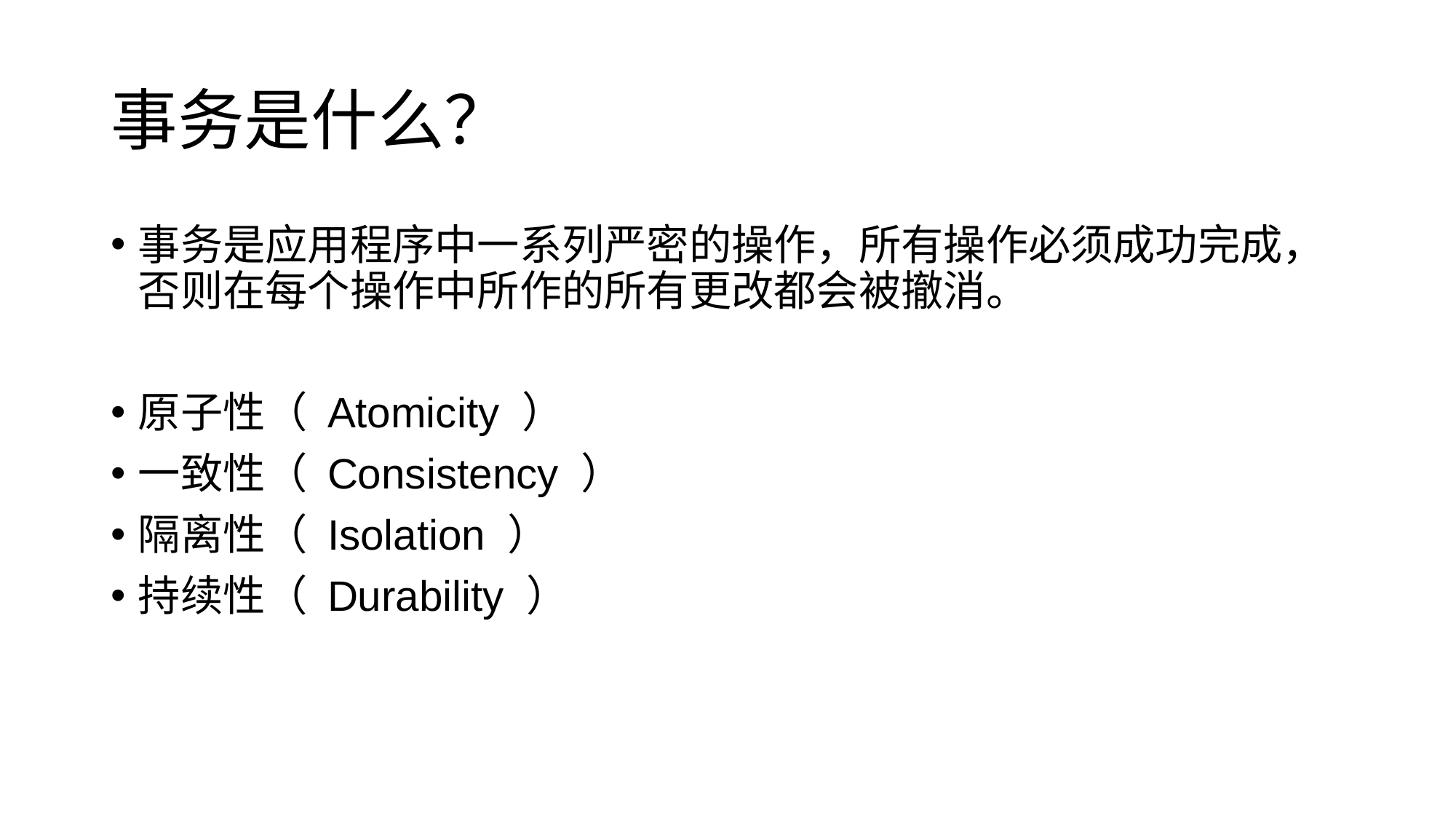

# 事务是什么？
事务是应用程序中一系列严密的操作，所有操作必须成功完成，否则在每个操作中所作的所有更改都会被撤消。

原子性（ Atomicity ）
一致性（ Consistency ）
隔离性（ Isolation ）
持续性（ Durability ）